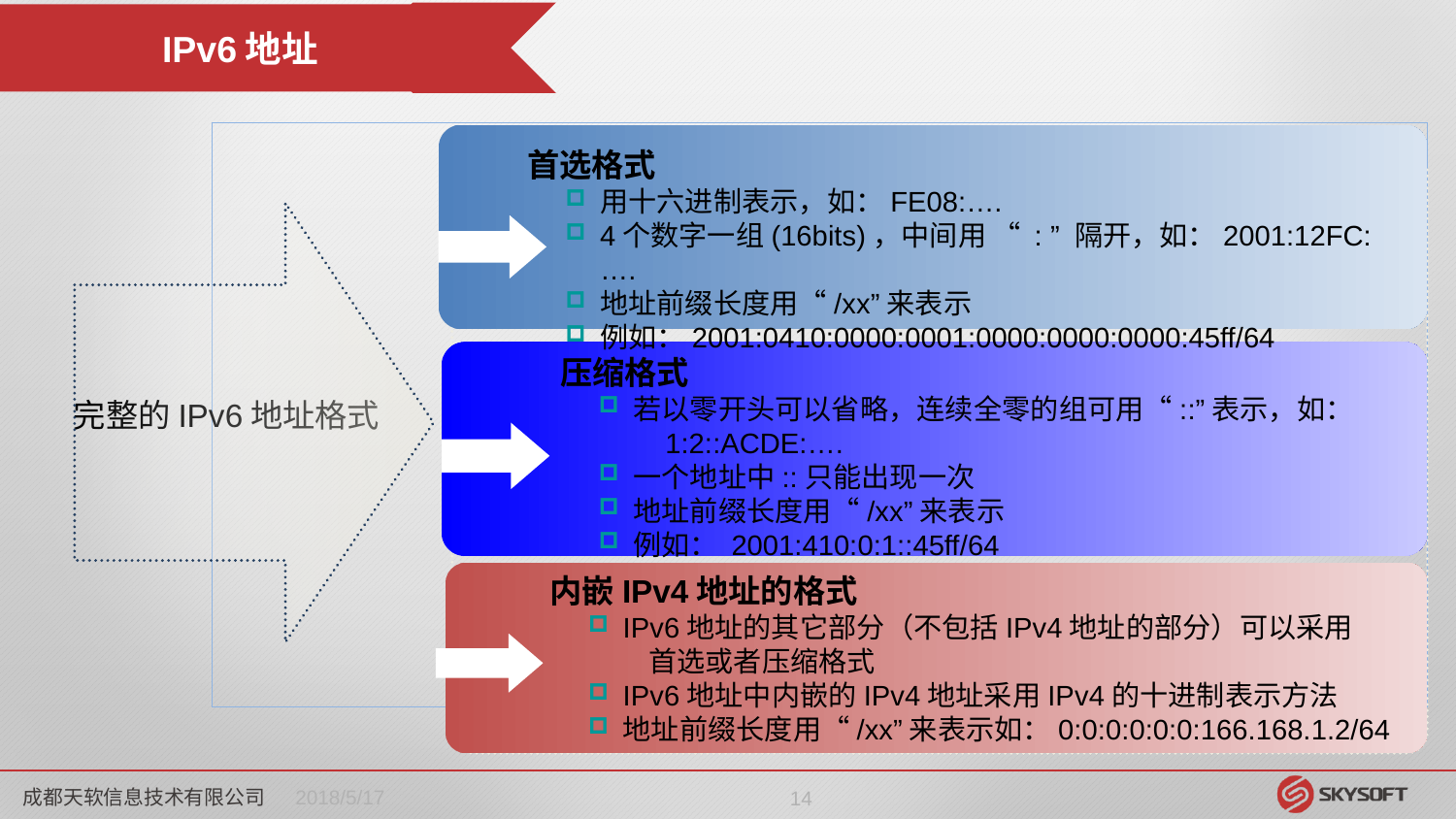

IPv6地址

首选格式
用十六进制表示，如：FE08:….
4个数字一组(16bits)，中间用 “ : ” 隔开，如：2001:12FC:….
地址前缀长度用“/xx”来表示
例如：2001:0410:0000:0001:0000:0000:0000:45ff/64

压缩格式
若以零开头可以省略，连续全零的组可用“::”表示，如：
    1:2::ACDE:….
一个地址中::只能出现一次
地址前缀长度用“/xx”来表示
例如： 2001:410:0:1::45ff/64
完整的IPv6地址格式

内嵌IPv4地址的格式
IPv6地址的其它部分（不包括IPv4地址的部分）可以采用
   首选或者压缩格式
IPv6地址中内嵌的IPv4地址采用IPv4的十进制表示方法
地址前缀长度用“/xx”来表示如：0:0:0:0:0:0:166.168.1.2/64
成都天软信息技术有限公司
2018/5/17
14
Page 14